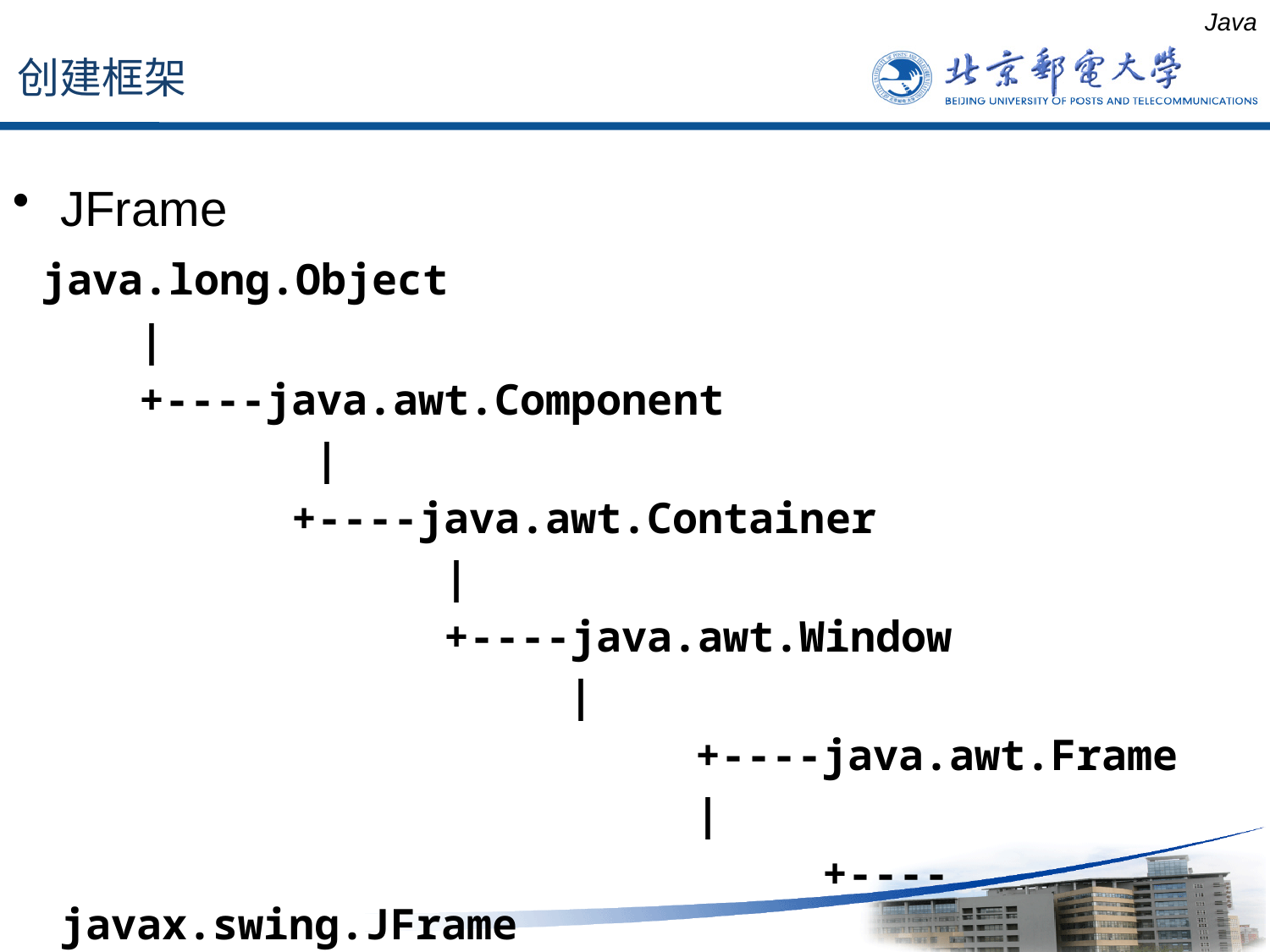

创建框架
Java
JFrame
 java.long.Object
     |
     +----java.awt.Component
		     |
           +----java.awt.Container
                 |
                 +----java.awt.Window
					|
                 		+----java.awt.Frame
						|
                 			+----javax.swing.JFrame